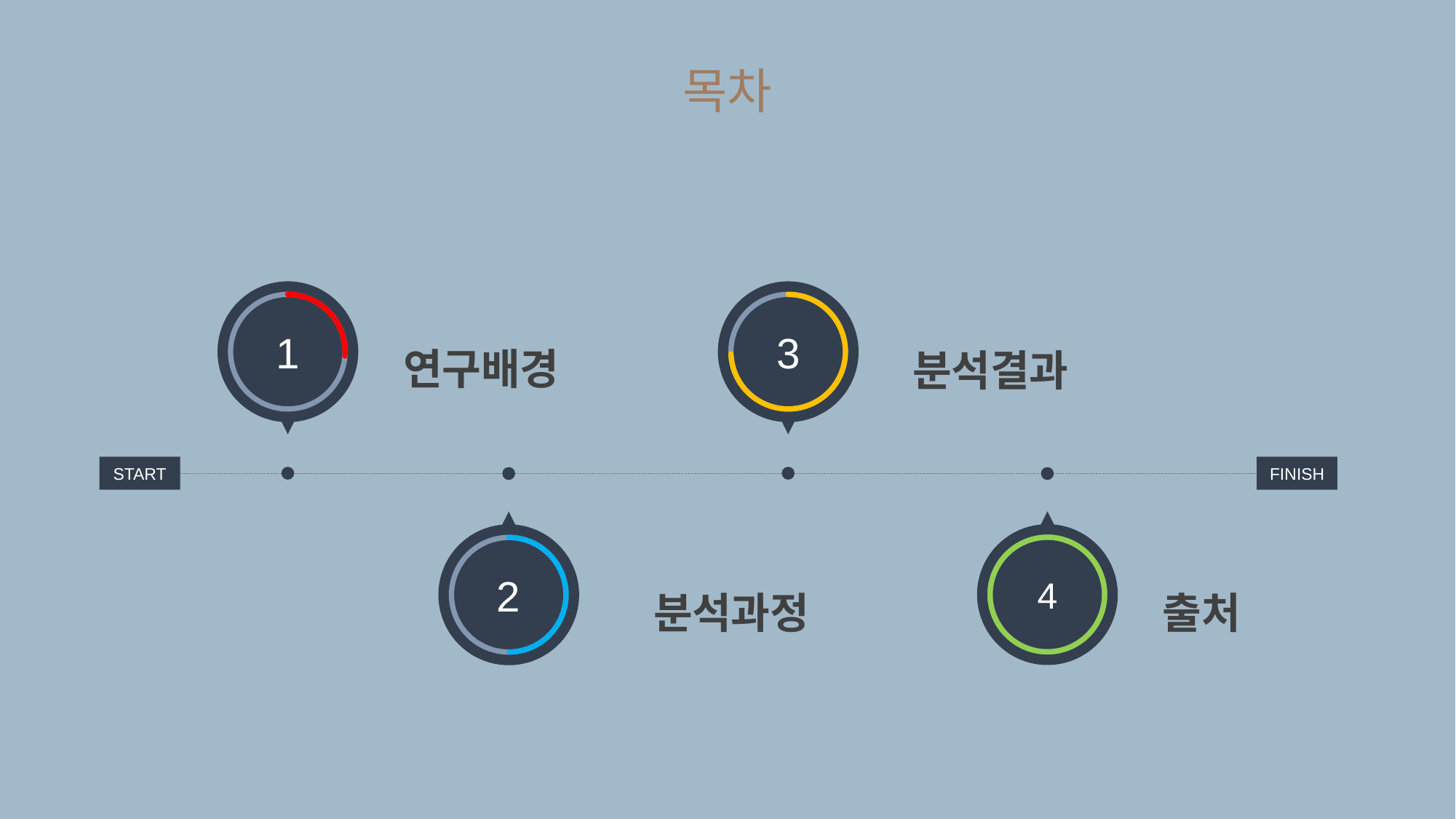

목차
1

3

연구배경
분석결과
FINISH
START

2

4

분석과정
출처